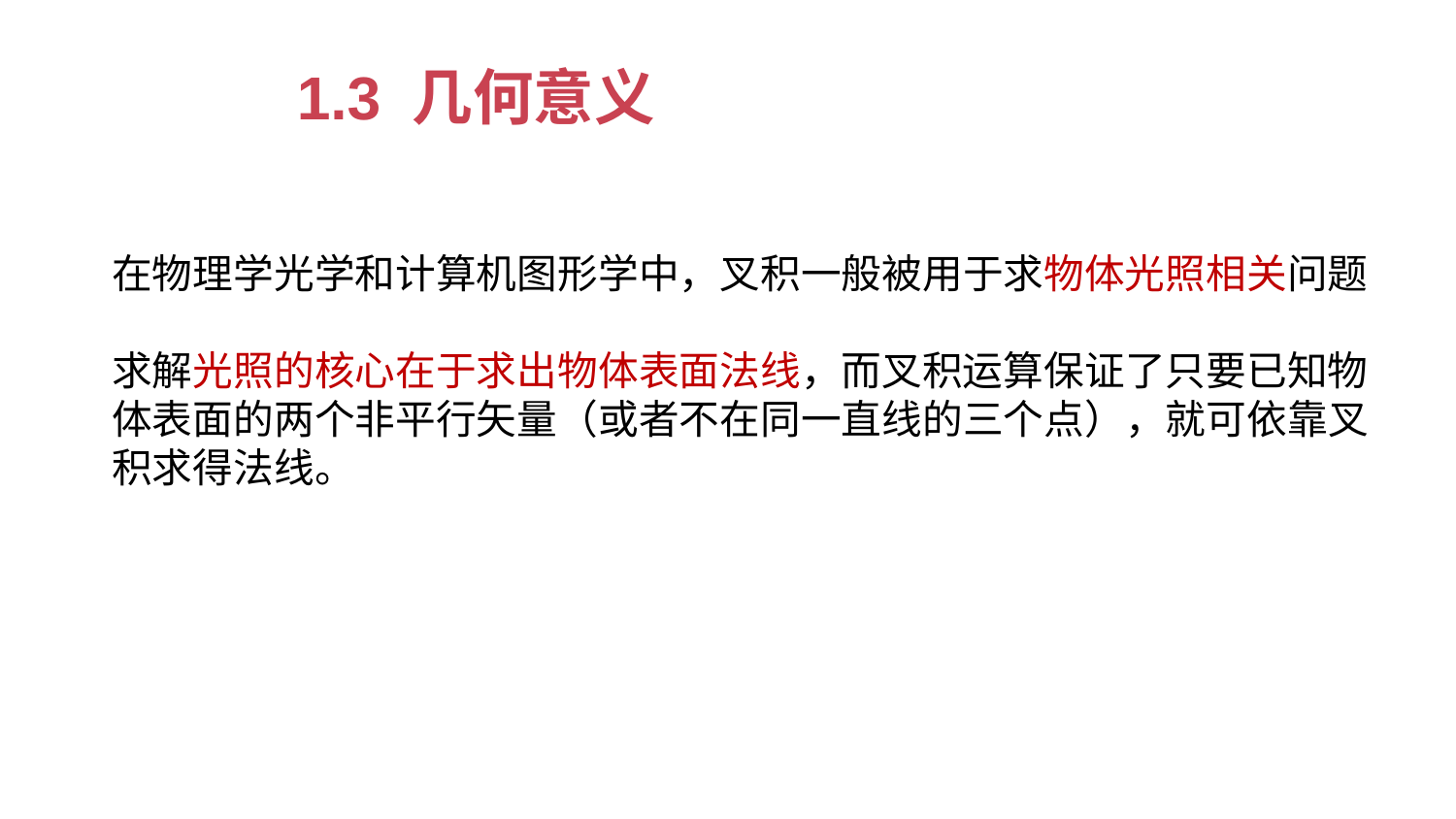

1.3 几何意义
在物理学光学和计算机图形学中，叉积一般被用于求物体光照相关问题

求解光照的核心在于求出物体表面法线，而叉积运算保证了只要已知物体表面的两个非平行矢量（或者不在同一直线的三个点），就可依靠叉积求得法线。